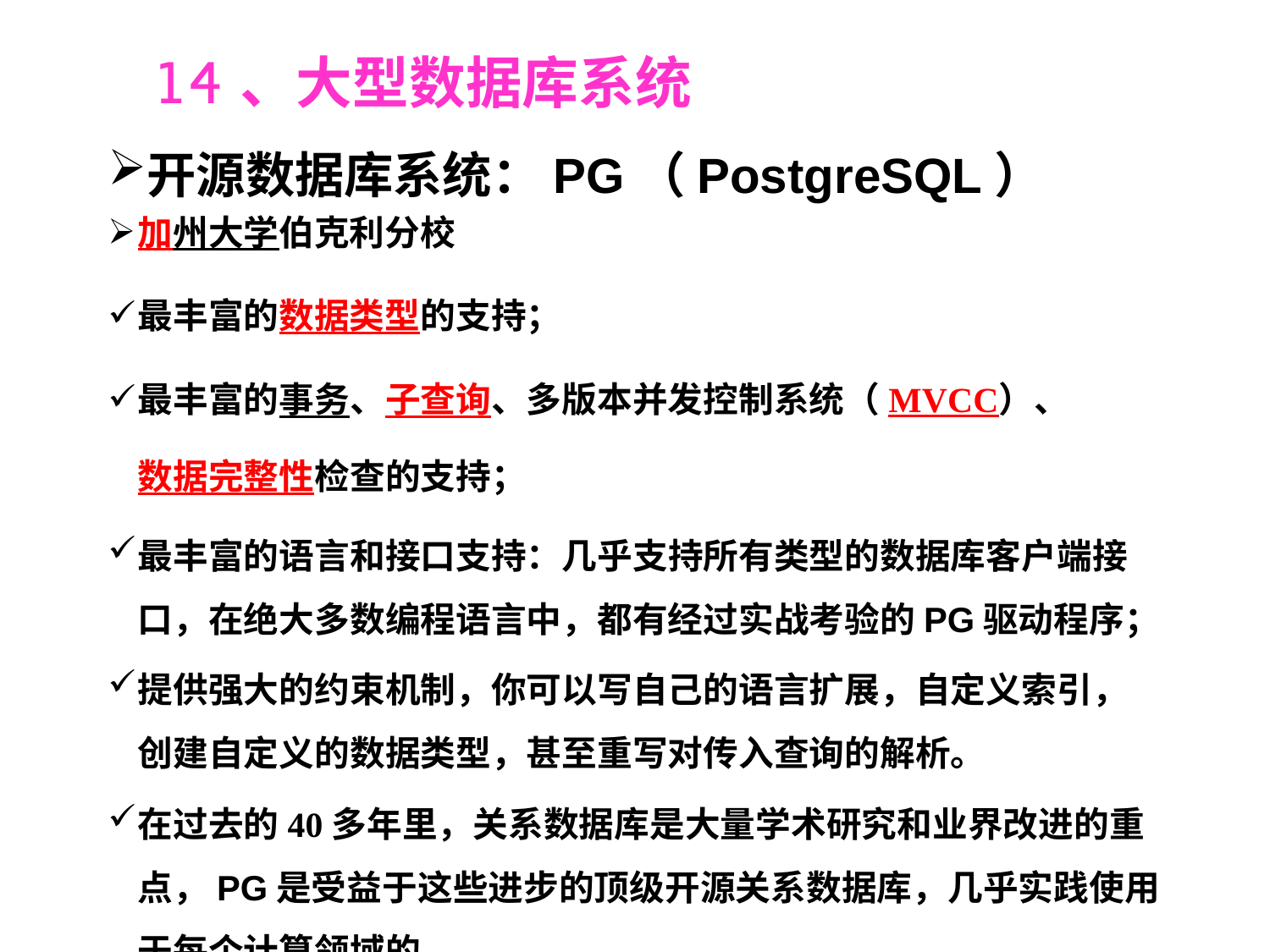

14、大型数据库系统
开源数据库系统：PG（PostgreSQL）
加州大学伯克利分校
最丰富的数据类型的支持；
最丰富的事务、子查询、多版本并发控制系统（MVCC）、数据完整性检查的支持；
最丰富的语言和接口支持：几乎支持所有类型的数据库客户端接口，在绝大多数编程语言中，都有经过实战考验的PG驱动程序；
提供强大的约束机制，你可以写自己的语言扩展，自定义索引，创建自定义的数据类型，甚至重写对传入查询的解析。
在过去的40多年里，关系数据库是大量学术研究和业界改进的重点，PG是受益于这些进步的顶级开源关系数据库，几乎实践使用于每个计算领域的。